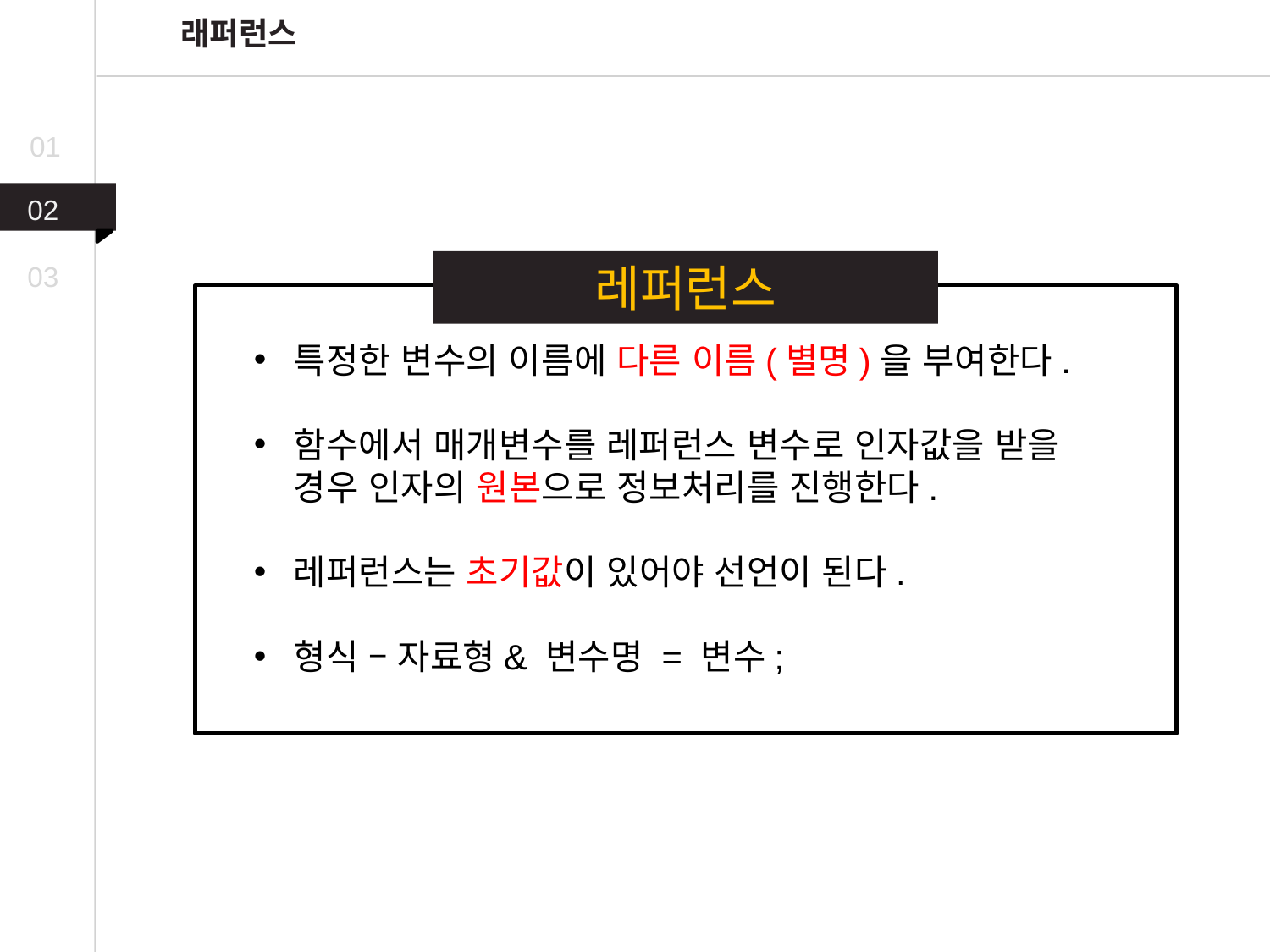

래퍼런스
01

02

레퍼런스

03
특정한 변수의 이름에 다른 이름(별명)을 부여한다.

함수에서 매개변수를 레퍼런스 변수로 인자값을 받을 경우 인자의 원본으로 정보처리를 진행한다.

레퍼런스는 초기값이 있어야 선언이 된다.

형식 – 자료형& 변수명 = 변수;